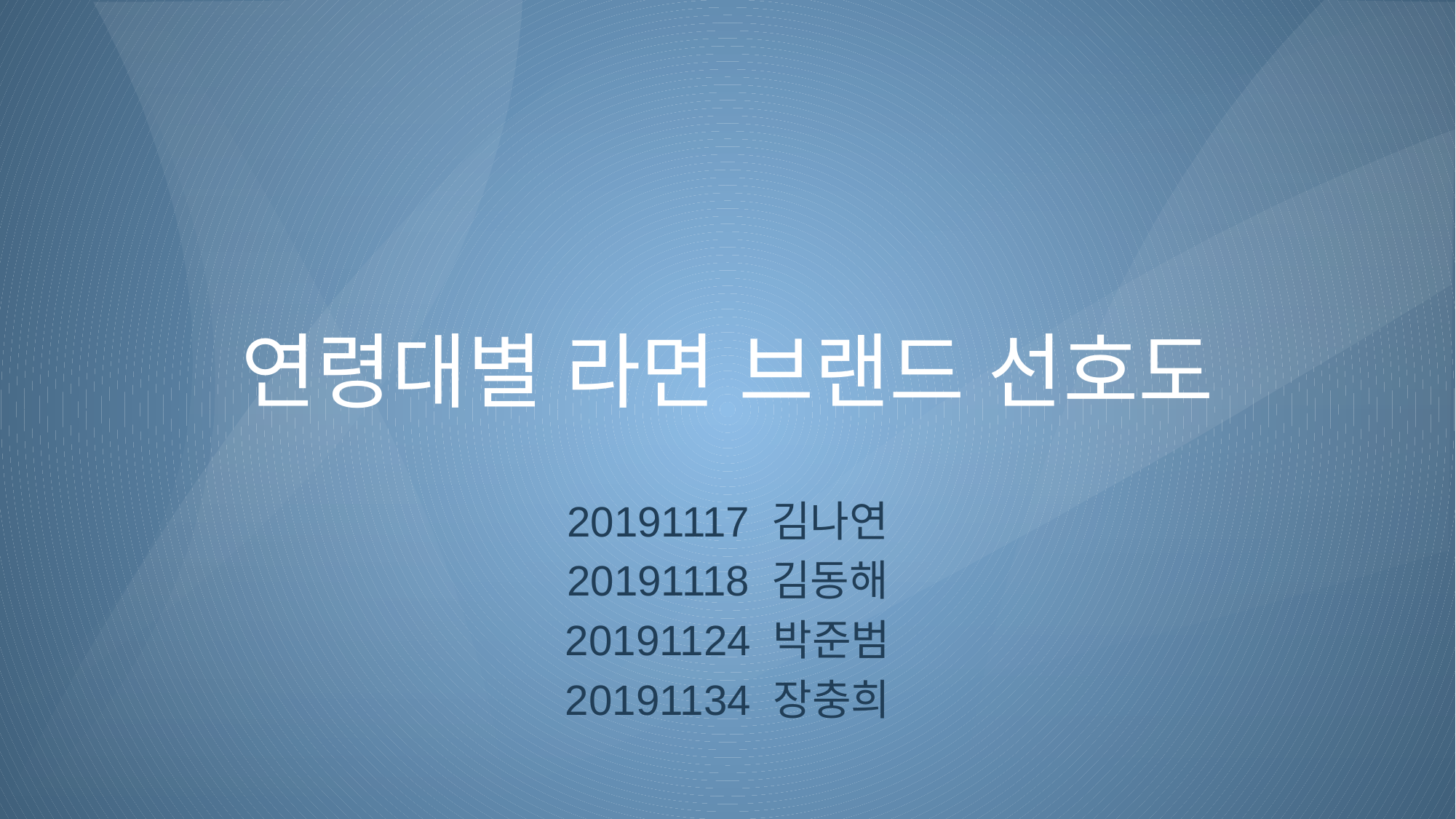

# 연령대별 라면 브랜드 선호도
20191117 김나연
20191118 김동해
20191124 박준범
20191134 장충희